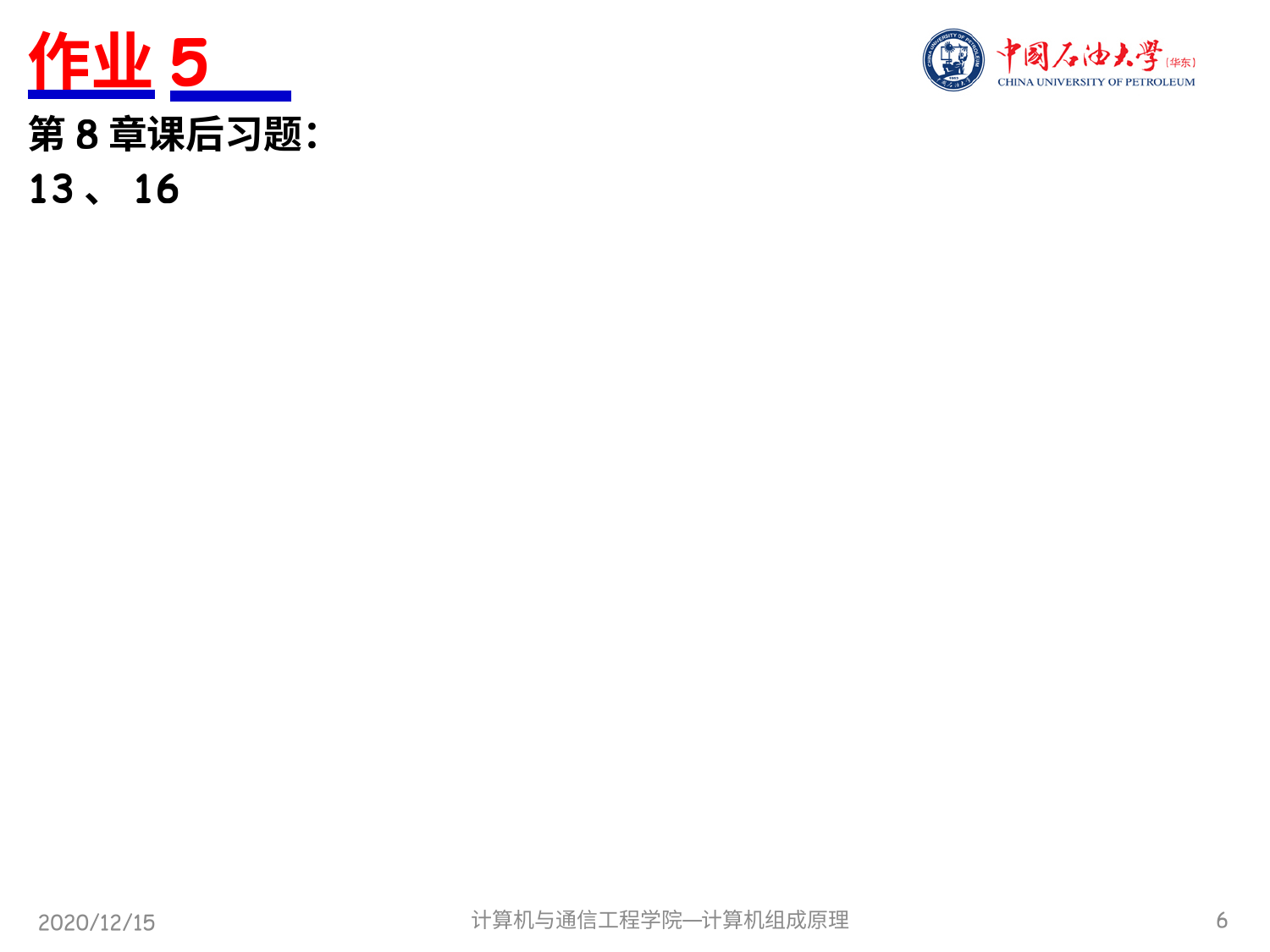

# 作业5
第8章课后习题：
13、16

计算机与通信工程学院—计算机组成原理
6
2020/12/15